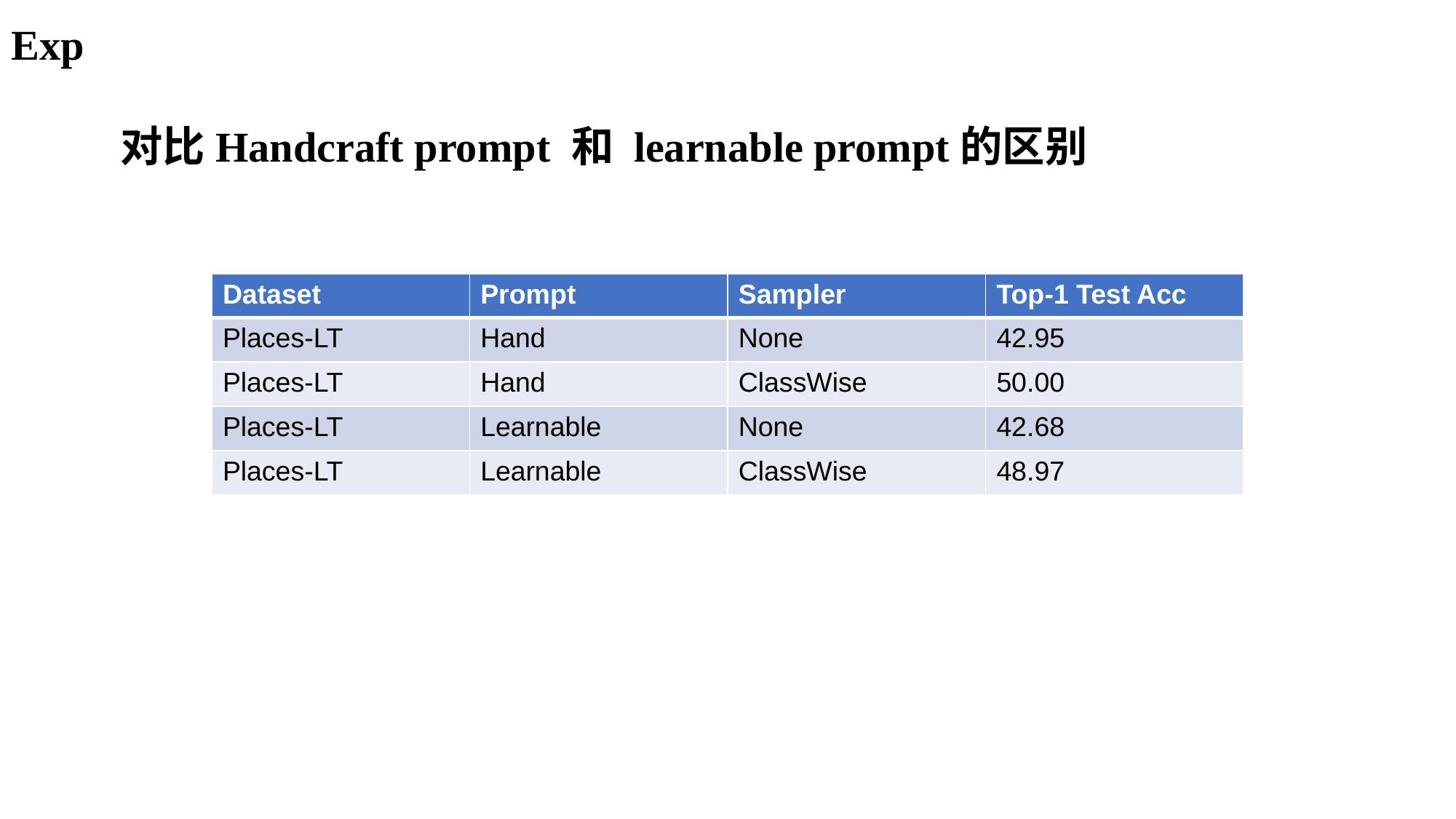

Exp

	对比Handcraft prompt 和 learnable prompt的区别
| Dataset | Prompt | Sampler | Top-1 Test Acc |
| --- | --- | --- | --- |
| Places-LT | Hand | None | 42.95 |
| Places-LT | Hand | ClassWise | 50.00 |
| Places-LT | Learnable | None | 42.68 |
| Places-LT | Learnable | ClassWise | 48.97 |